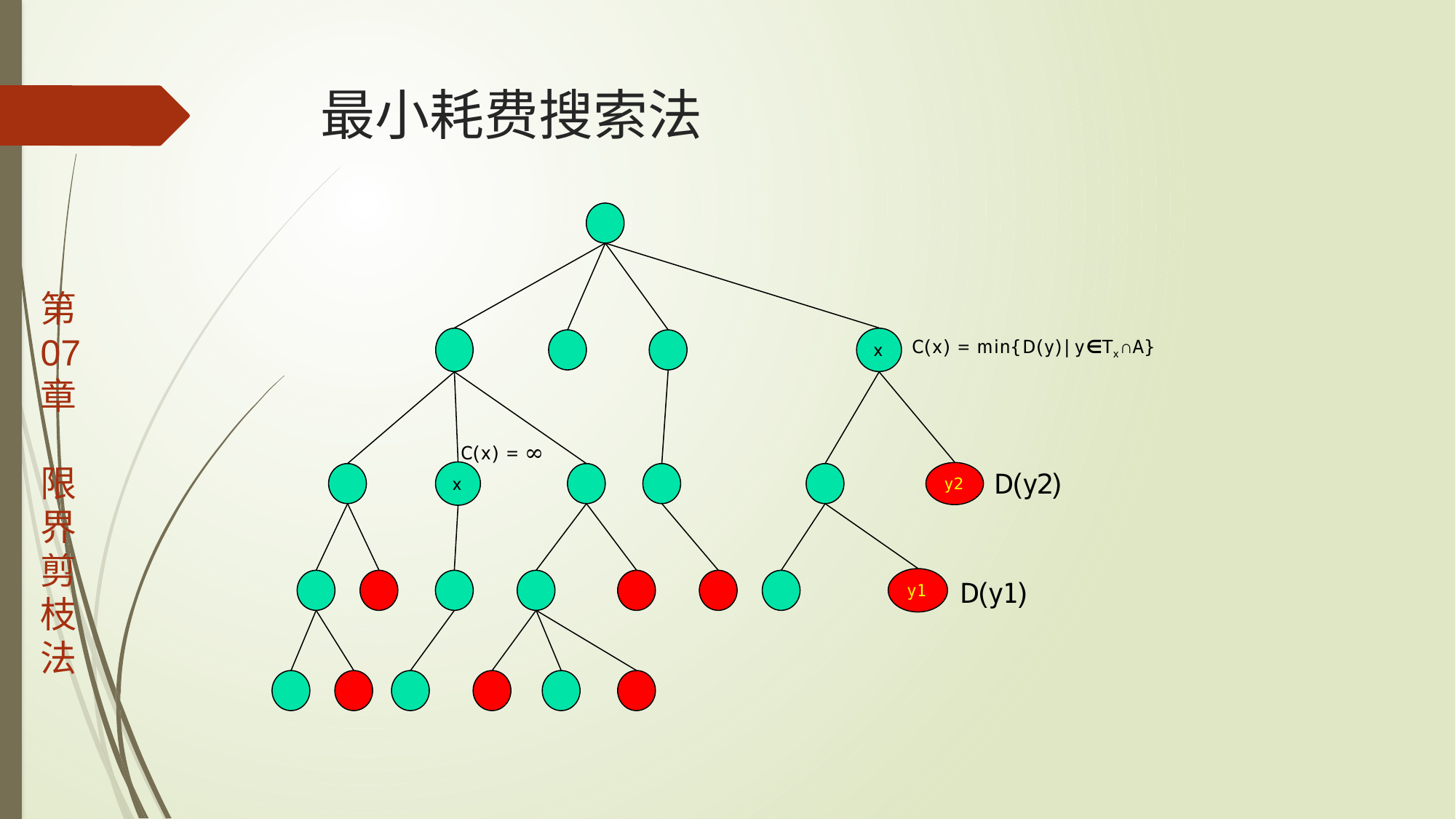

# 最小耗费搜索法

x

x
y2

y1

C(x) = min{D(y)|y∈Tx∩A}
C(x) = ∞
D(y2)
D(y1)